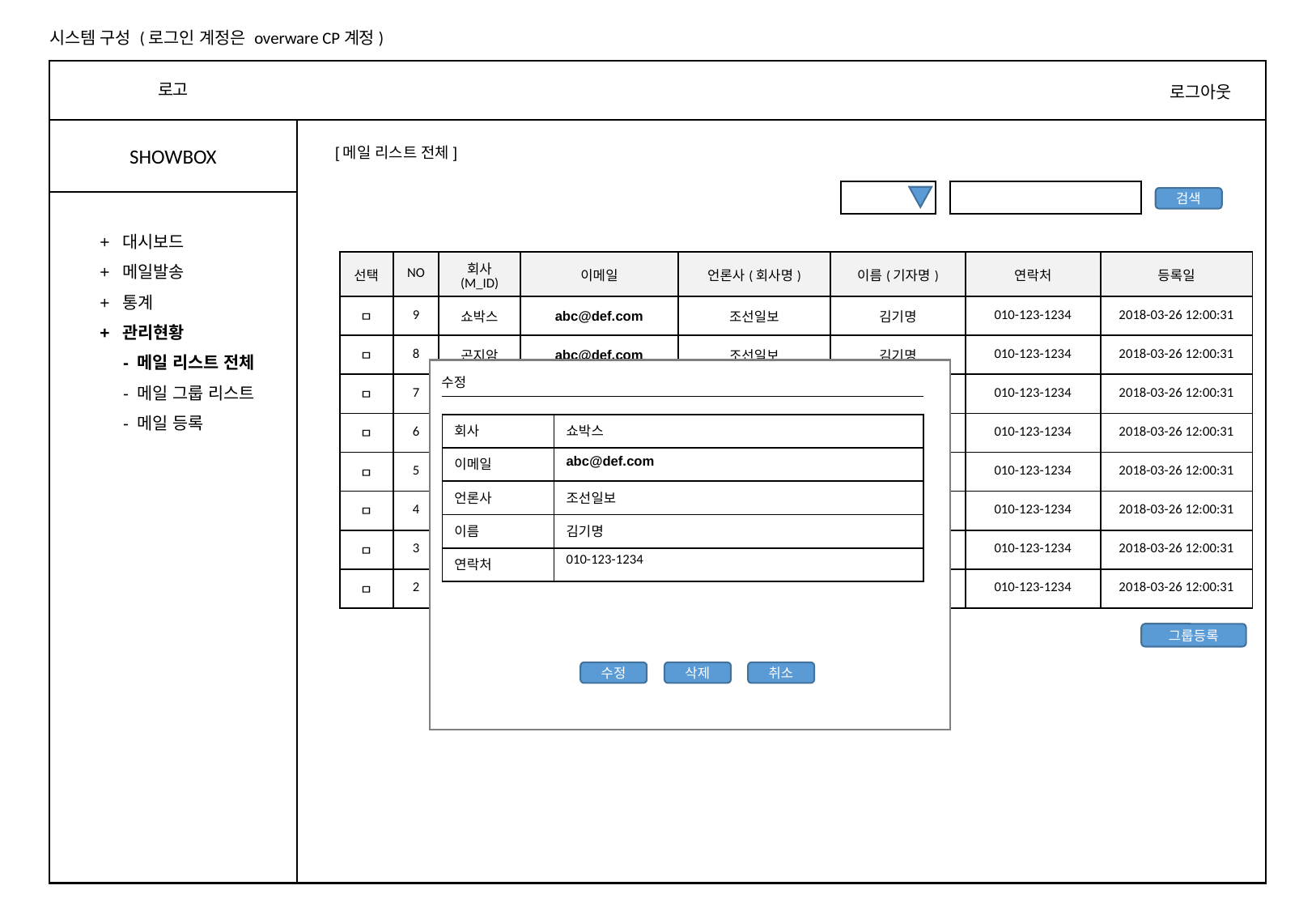

시스템 구성 (로그인 계정은 overware CP계정)

로고
로그아웃
SHOWBOX

[메일 리스트 전체]

검색

+  대시보드
+  메일발송
+  통계
+  관리현황
     - 메일 리스트 전체
     - 메일 그룹 리스트
     - 메일 등록

| 선택 | NO | 회사 (M\_ID) | 이메일 | 언론사(회사명) | 이름(기자명) | 연락처 | 등록일 |
| --- | --- | --- | --- | --- | --- | --- | --- |
| ㅁ | 9 | 쇼박스 | abc@def.com | 조선일보 | 김기명 | 010-123-1234 | 2018-03-26 12:00:31 |
| ㅁ | 8 | 곤지암 | abc@def.com | 조선일보 | 김기명 | 010-123-1234 | 2018-03-26 12:00:31 |
| ㅁ | 7 | 곤지암 | abc@def.com | 조선일보 | 김기명 | 010-123-1234 | 2018-03-26 12:00:31 |
| ㅁ | 6 | 곤지암 | abc@def.com | 조선일보 | 김기명 | 010-123-1234 | 2018-03-26 12:00:31 |
| ㅁ | 5 | 곤지암 | abc@def.com | 조선일보 | 김기명 | 010-123-1234 | 2018-03-26 12:00:31 |
| ㅁ | 4 | 곤지암 | abc@def.com | 조선일보 | 김기명 | 010-123-1234 | 2018-03-26 12:00:31 |
| ㅁ | 3 | 곤지암 | abc@def.com | 조선일보 | 김기명 | 010-123-1234 | 2018-03-26 12:00:31 |
| ㅁ | 2 | 곤지암 | abc@def.com | 조선일보 | 김기명 | 010-123-1234 | 2018-03-26 12:00:31 |
수정

| 회사 | 쇼박스 |
| --- | --- |
| 이메일 | abc@def.com |
| 언론사 | 조선일보 |
| 이름 | 김기명 |
| 연락처 | 010-123-1234 |
그룹등록
< 123456789 >
취소
수정
삭제